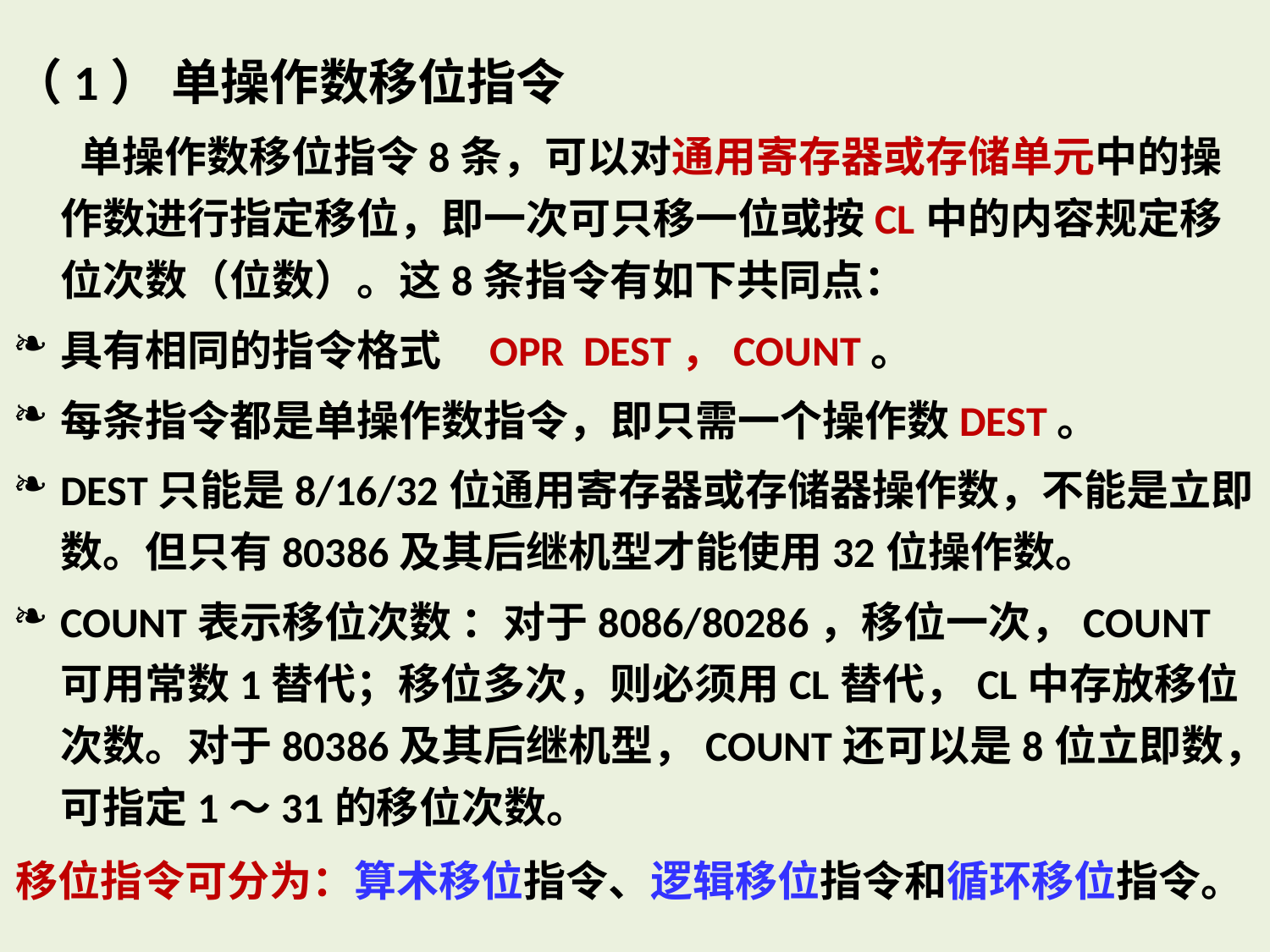

（1） 单操作数移位指令
      单操作数移位指令8条，可以对通用寄存器或存储单元中的操作数进行指定移位，即一次可只移一位或按CL中的内容规定移位次数（位数）。这8条指令有如下共同点：
具有相同的指令格式    OPR  DEST，COUNT。
每条指令都是单操作数指令，即只需一个操作数DEST。
DEST只能是8/16/32位通用寄存器或存储器操作数，不能是立即数。但只有80386及其后继机型才能使用32位操作数。
COUNT表示移位次数 ：对于8086/80286，移位一次，COUNT可用常数1替代；移位多次，则必须用CL替代，CL中存放移位次数。对于80386及其后继机型，COUNT还可以是8位立即数，可指定1～31的移位次数。
移位指令可分为：算术移位指令、逻辑移位指令和循环移位指令。
174